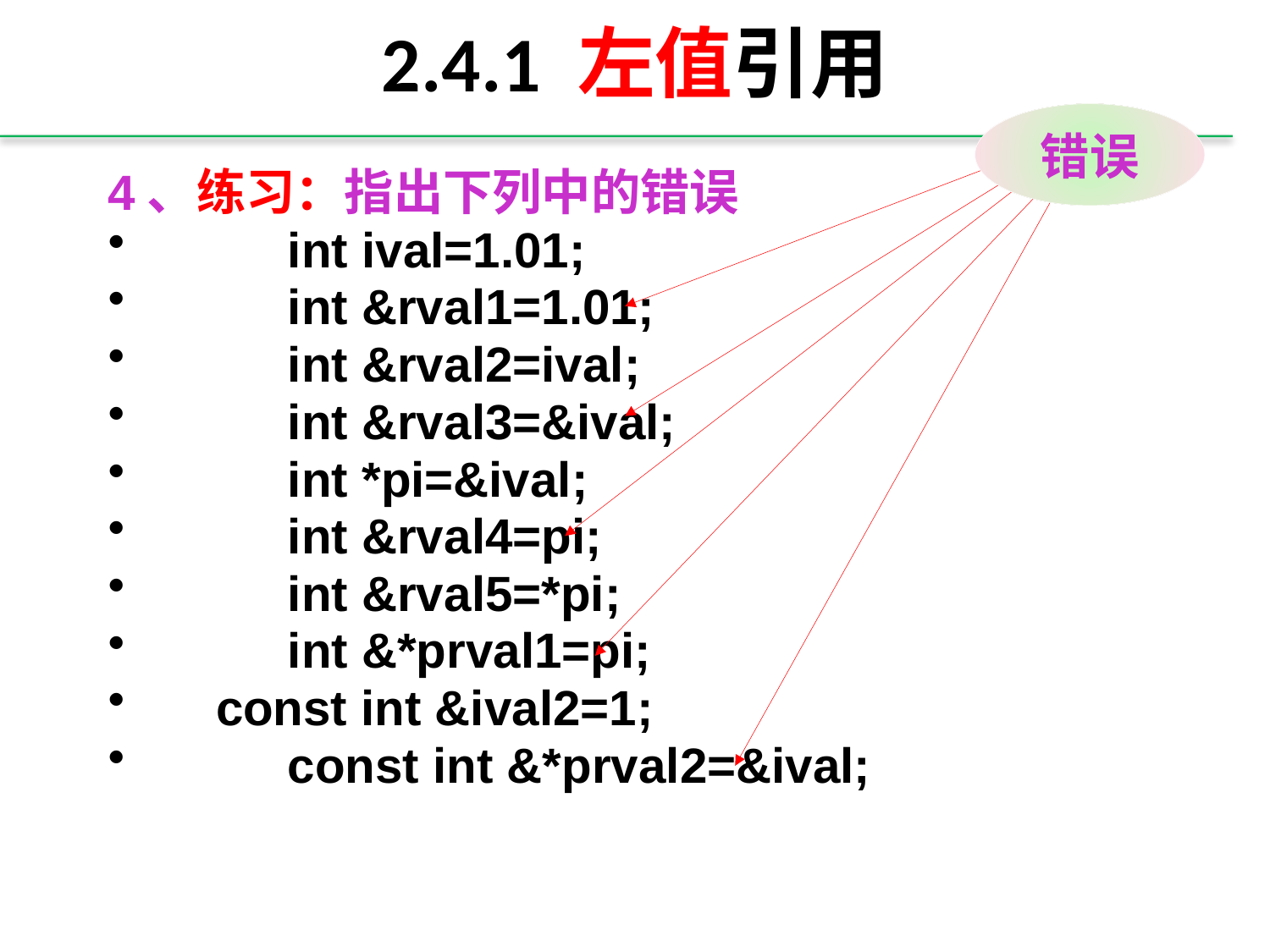

2.4.1 左值引用
错误

4、练习：指出下列中的错误
	int ival=1.01;
	int &rval1=1.01;
	int &rval2=ival;
	int &rval3=&ival;
	int *pi=&ival;
	int &rval4=pi;
	int &rval5=*pi;
	int &*prval1=pi;
    const int &ival2=1;
	const int &*prval2=&ival;